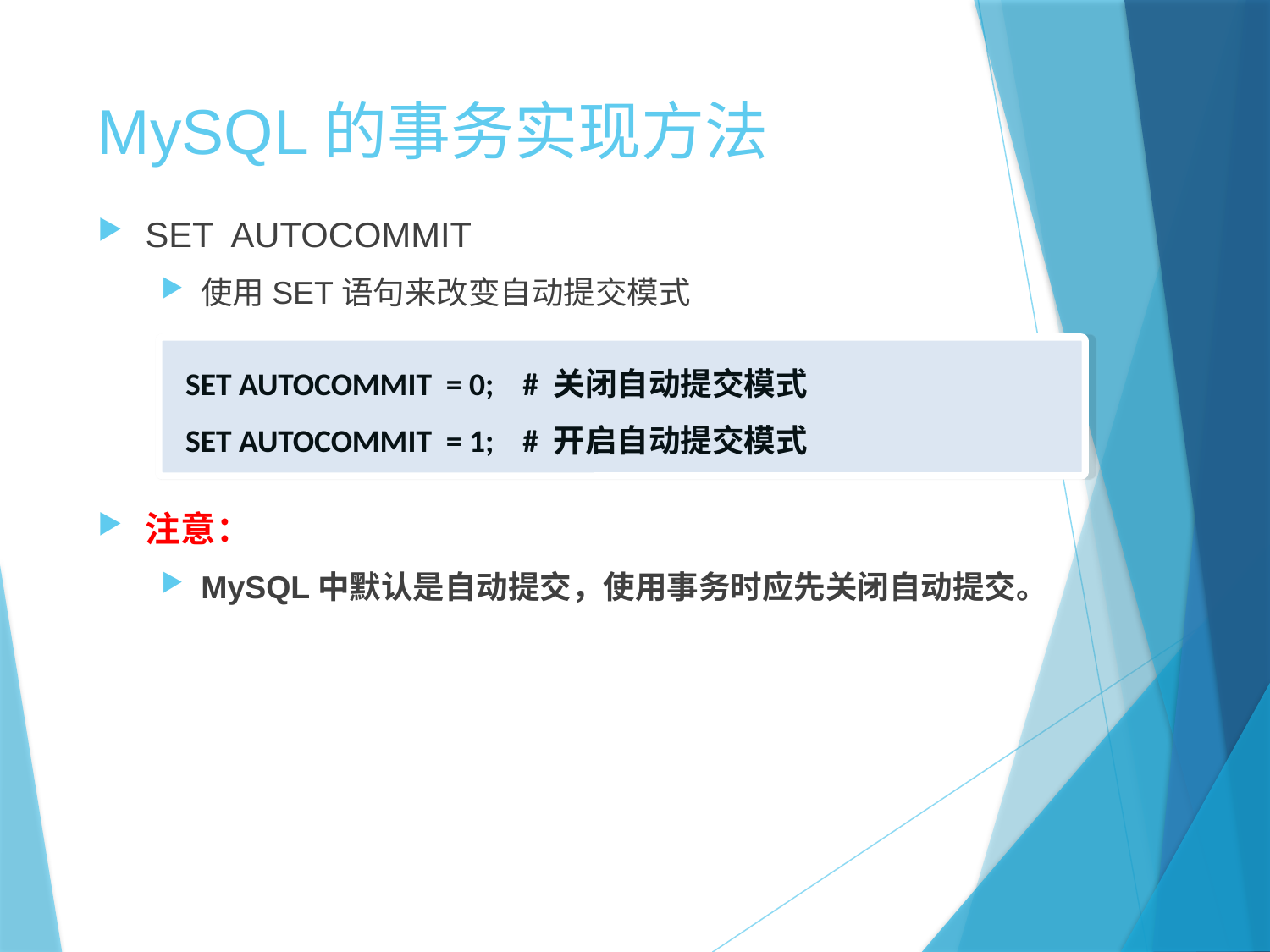

# MySQL的事务实现方法
SET  AUTOCOMMIT
使用SET语句来改变自动提交模式

注意：
MySQL中默认是自动提交，使用事务时应先关闭自动提交。
SET AUTOCOMMIT  = 0;    # 关闭自动提交模式
SET AUTOCOMMIT  = 1;    # 开启自动提交模式